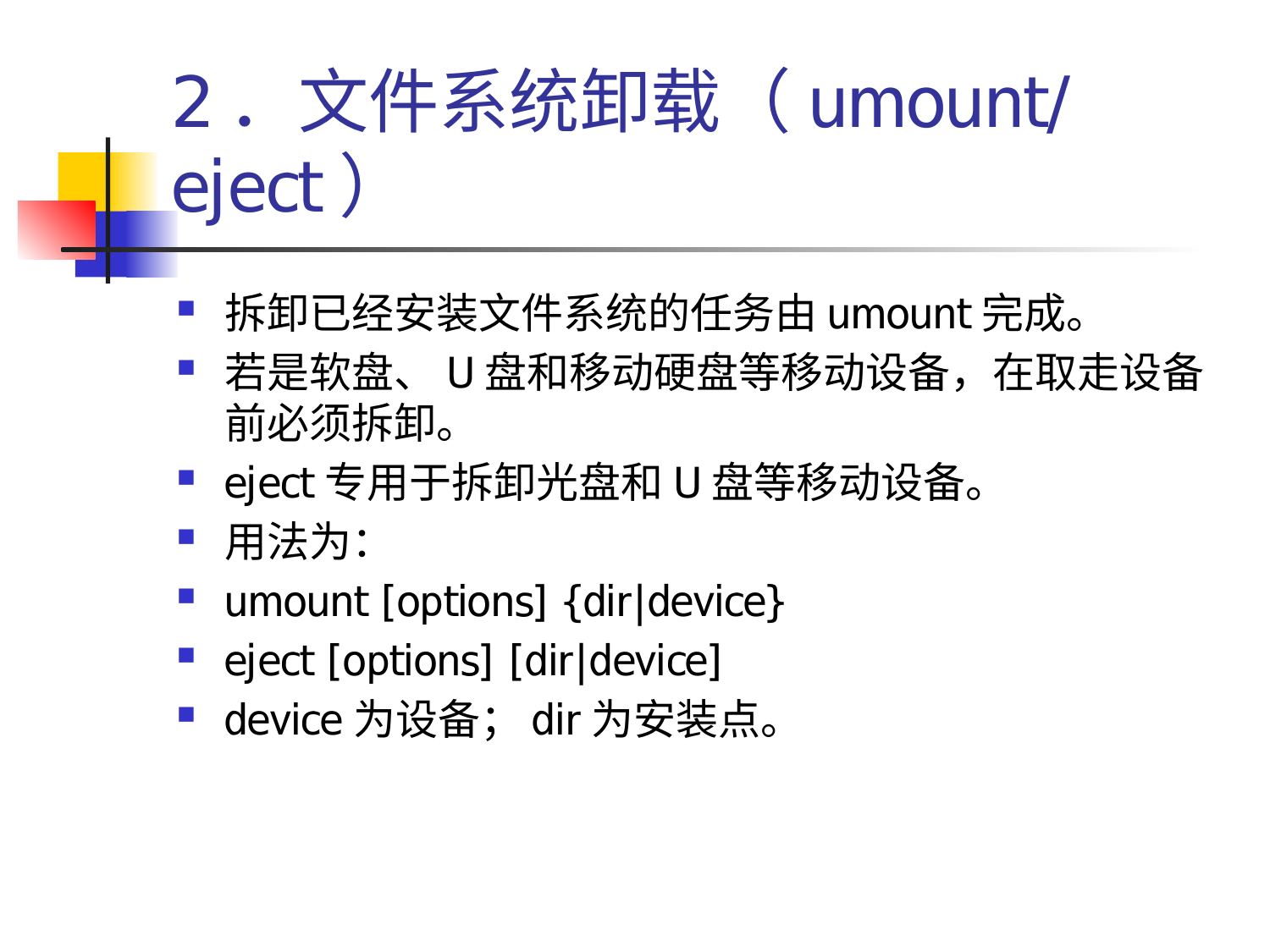

# 2．文件系统卸载（umount/eject）
拆卸已经安装文件系统的任务由umount完成。
若是软盘、U盘和移动硬盘等移动设备，在取走设备前必须拆卸。
eject专用于拆卸光盘和U盘等移动设备。
用法为：
umount [options] {dir|device}
eject [options] [dir|device]
device为设备；dir为安装点。